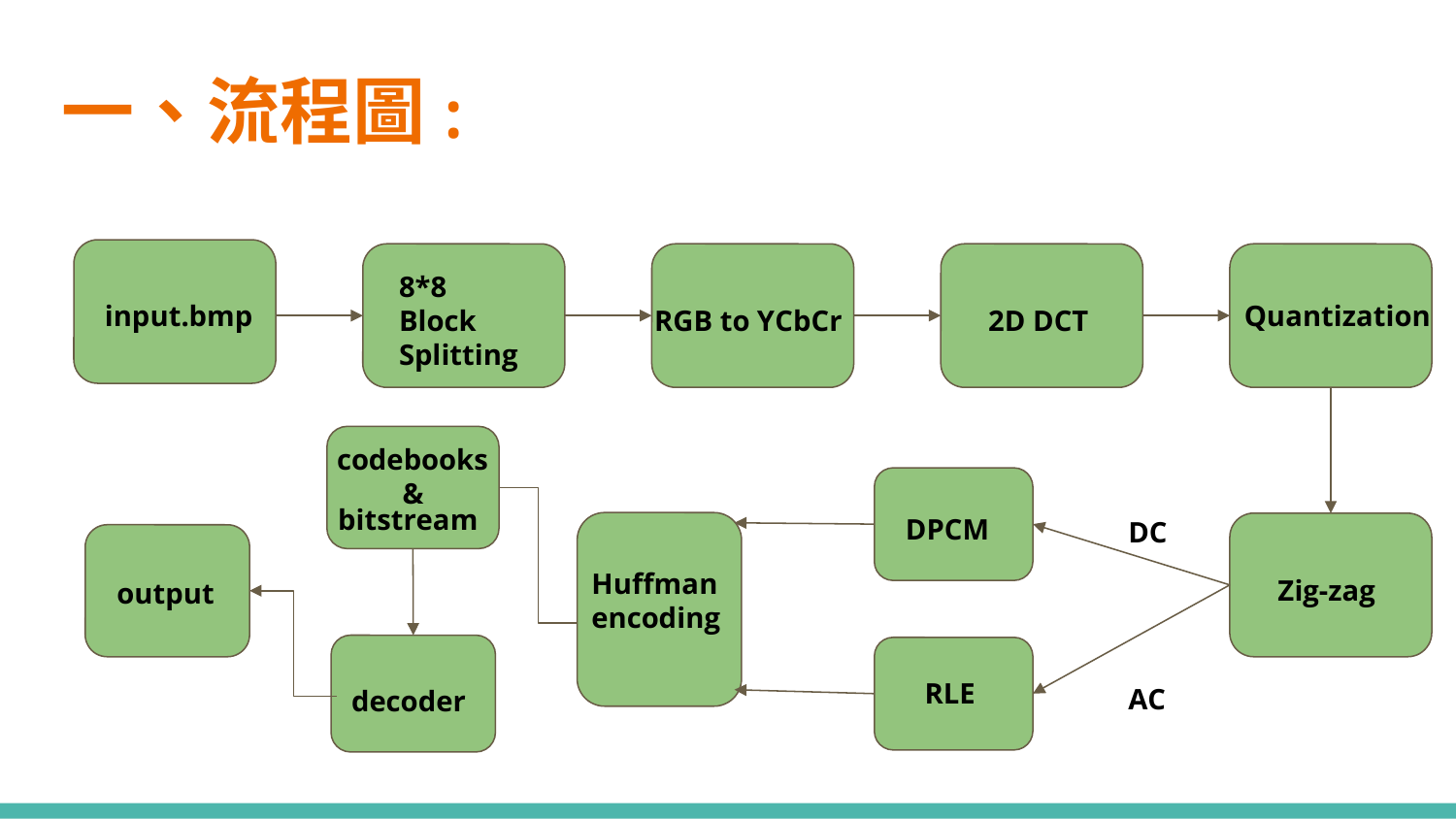

# 一、流程圖:

8*8 Block
Splitting
input.bmp
Quantization
RGB to YCbCr
2D DCT

codebooks
         &

bitstream
DPCM
DC

Huffman
encoding

Zig-zag
output

RLE
AC
decoder